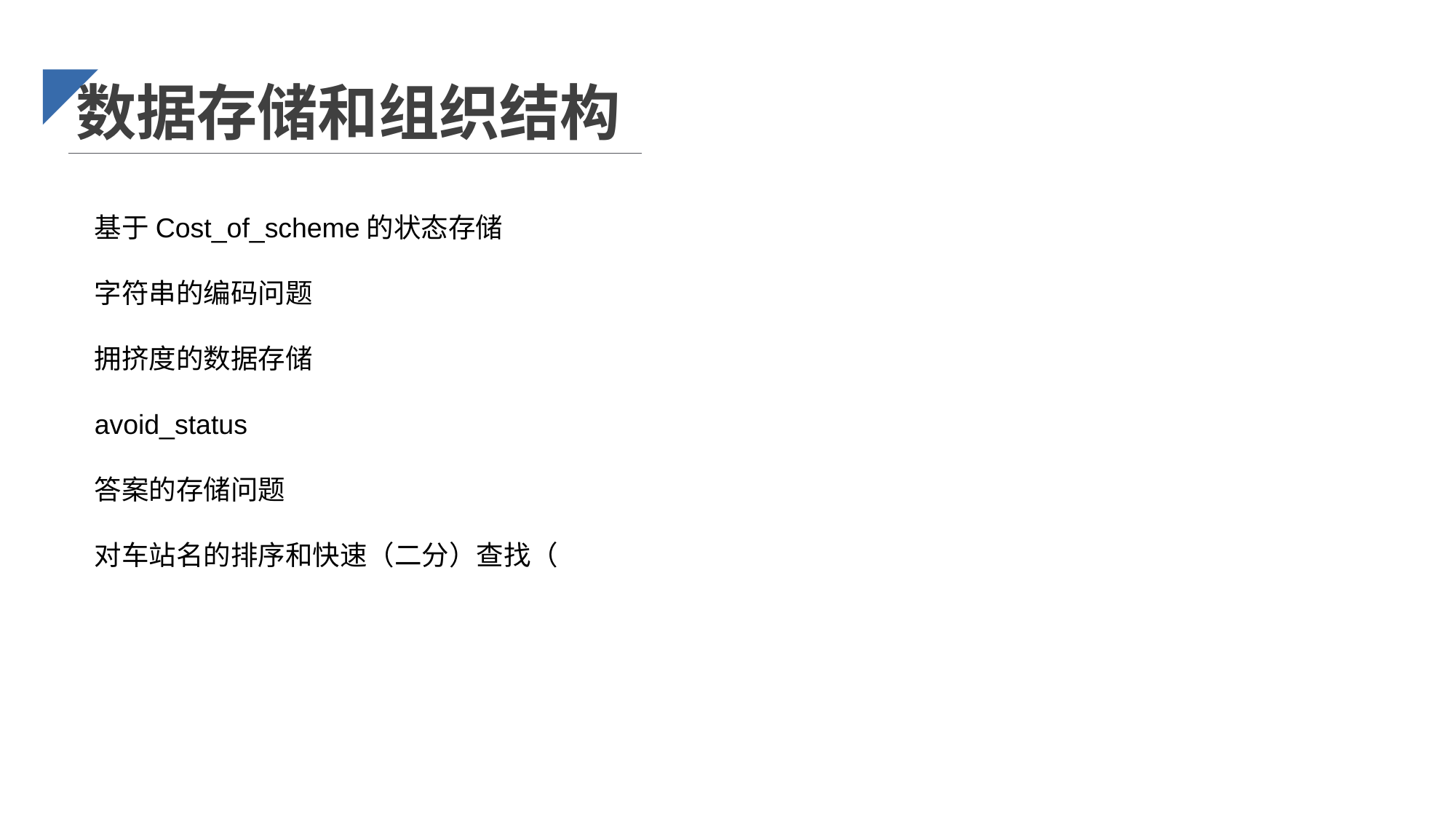

数据存储和组织结构

基于Cost_of_scheme的状态存储

字符串的编码问题

拥挤度的数据存储

avoid_status

答案的存储问题

对车站名的排序和快速（二分）查找（